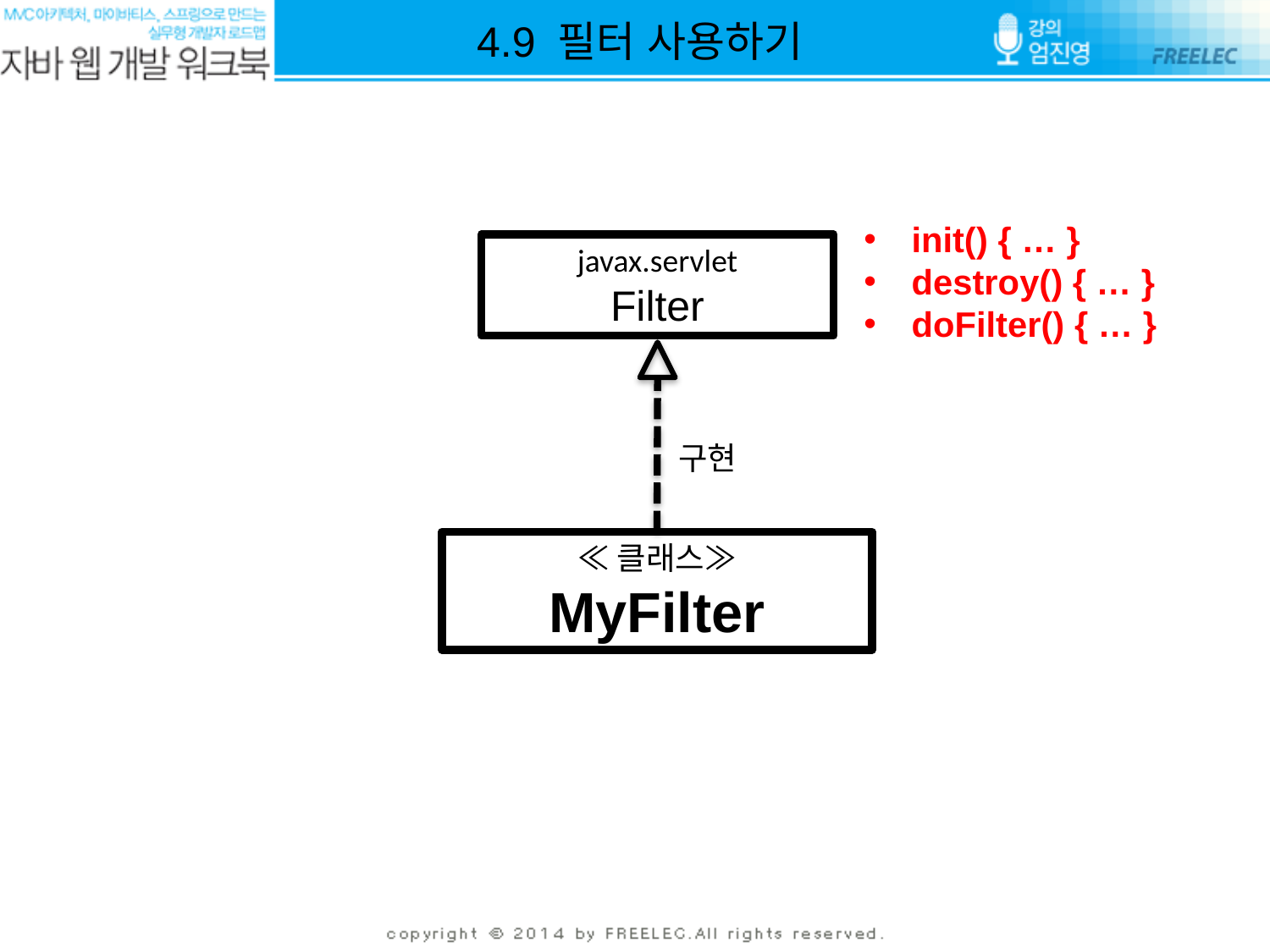

4.9 필터 사용하기
init() { … }
destroy() { … }
doFilter() { … }
javax.servlet
Filter

구현
≪클래스≫
MyFilter